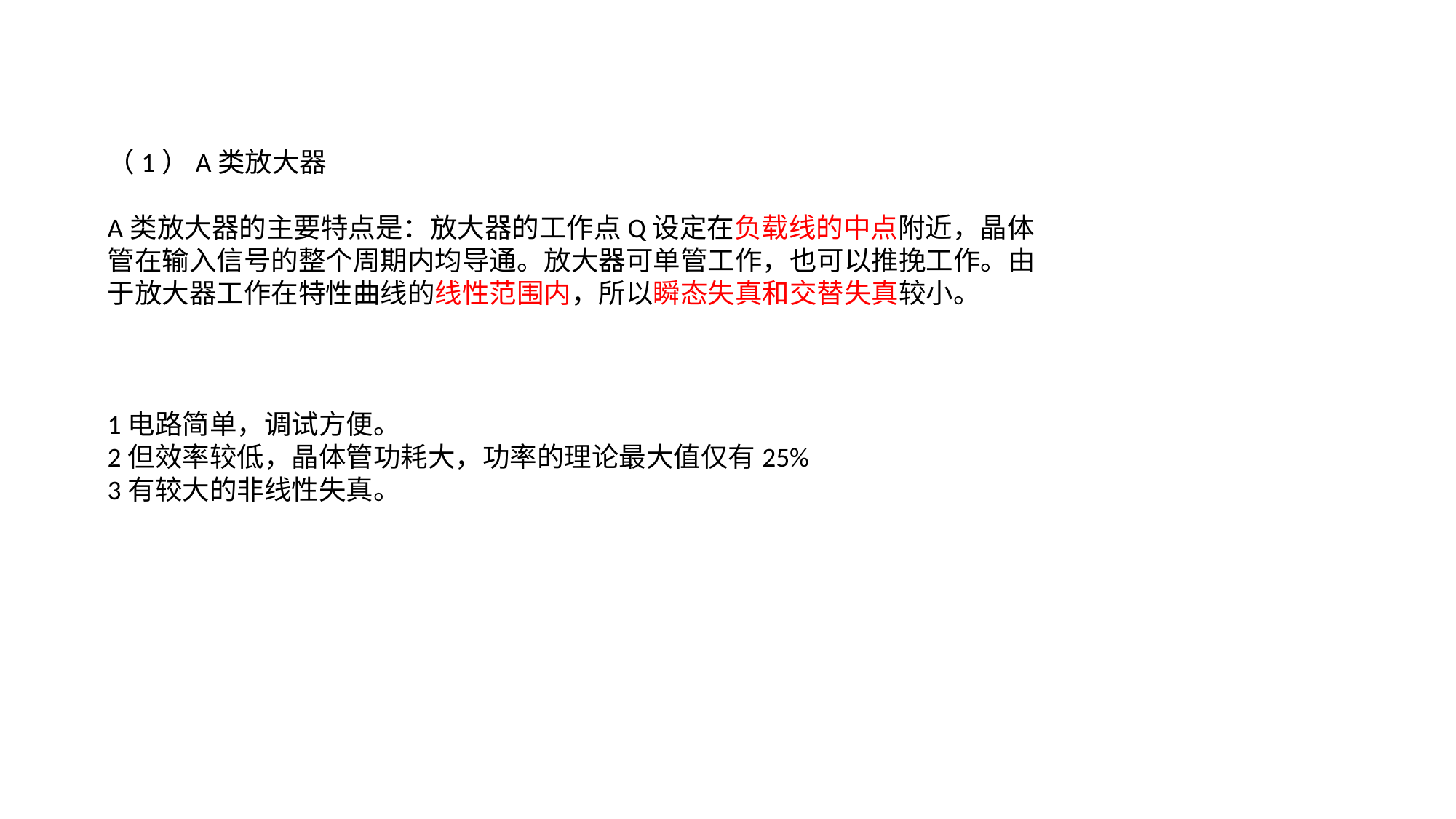

（1）A类放大器

A类放大器的主要特点是：放大器的工作点Q设定在负载线的中点附近，晶体管在输入信号的整个周期内均导通。放大器可单管工作，也可以推挽工作。由于放大器工作在特性曲线的线性范围内，所以瞬态失真和交替失真较小。

1电路简单，调试方便。
2但效率较低，晶体管功耗大，功率的理论最大值仅有25%
3有较大的非线性失真。